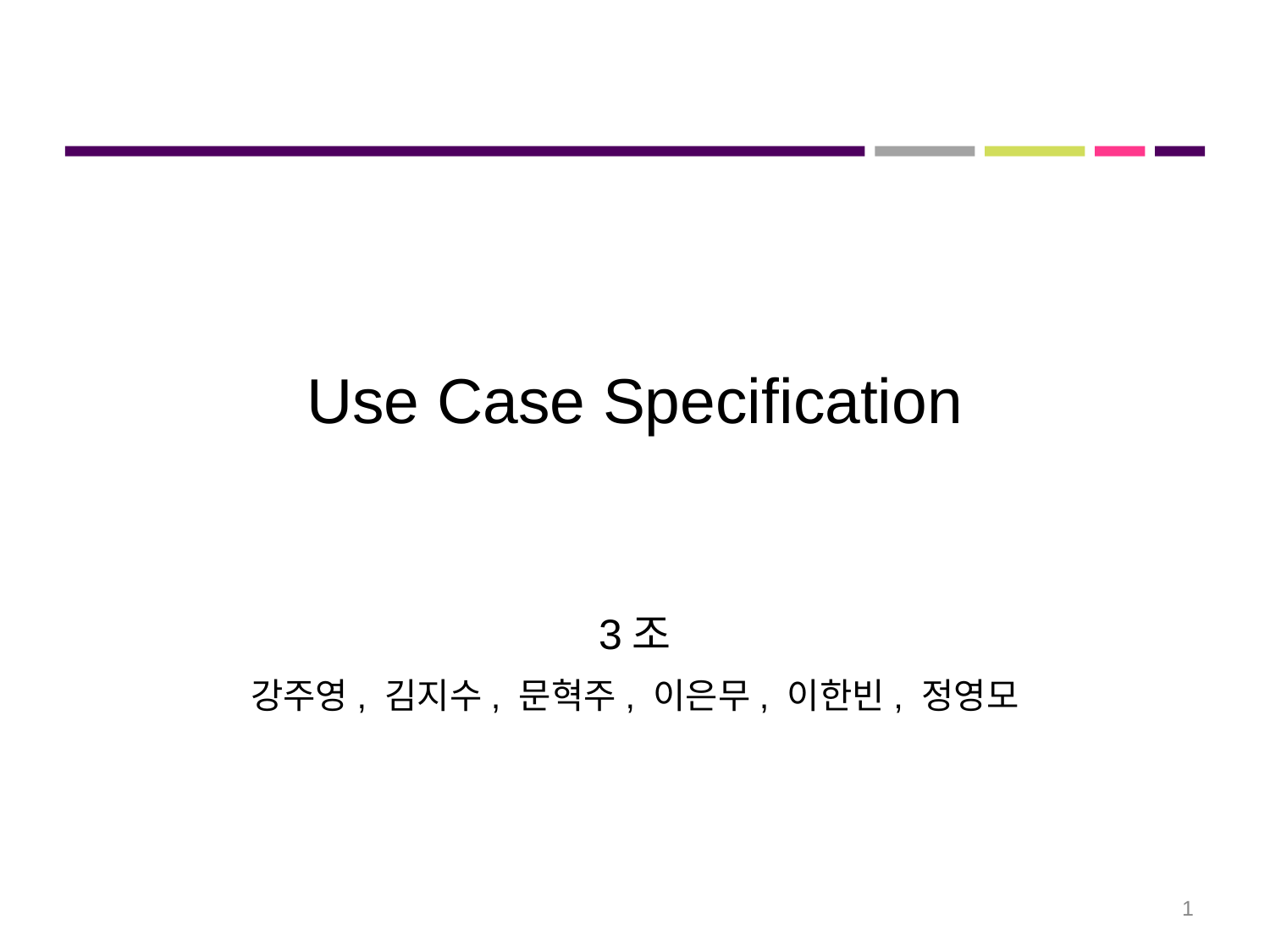

# Use Case Specification

3조
강주영, 김지수, 문혁주, 이은무, 이한빈, 정영모
1